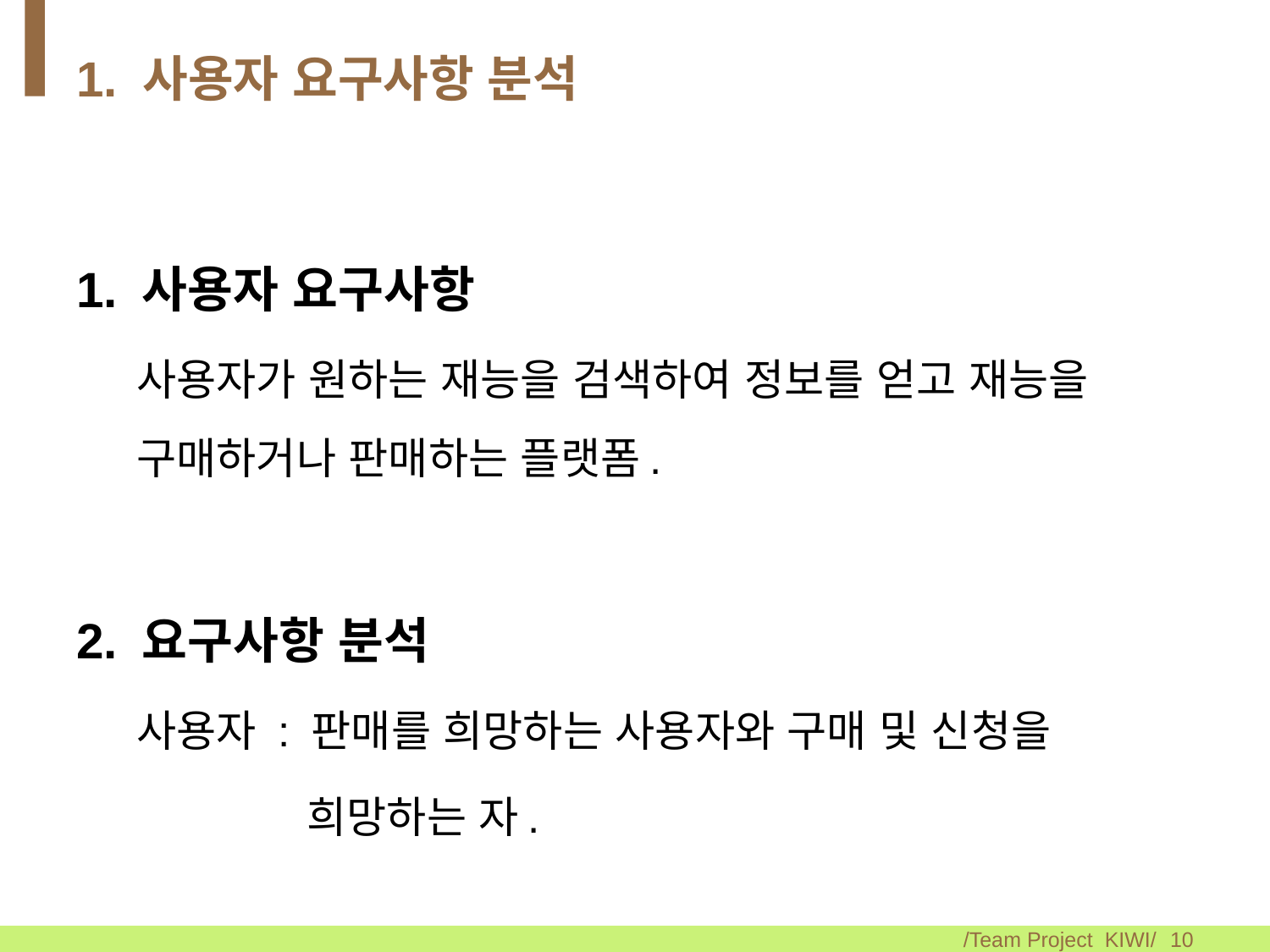

# 1. 사용자 요구사항 분석
1. 사용자 요구사항
사용자가 원하는 재능을 검색하여 정보를 얻고 재능을 구매하거나 판매하는 플랫폼.

2. 요구사항 분석
사용자 : 판매를 희망하는 사용자와 구매 및 신청을
희망하는 자.
/Team Project  KIWI/
10